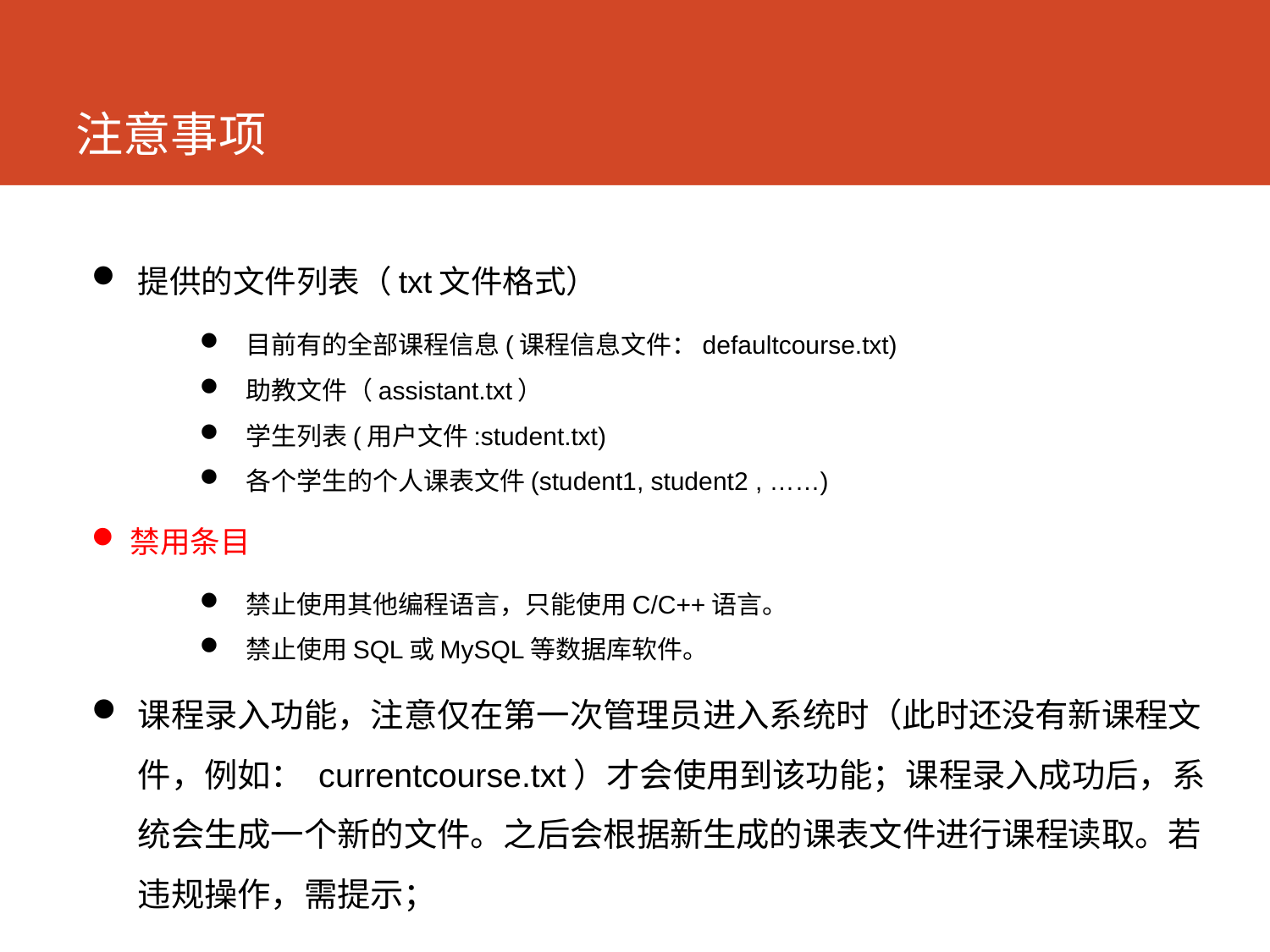

# 注意事项
提供的文件列表（txt文件格式）
目前有的全部课程信息(课程信息文件：defaultcourse.txt)
助教文件（assistant.txt）
学生列表(用户文件:student.txt)
各个学生的个人课表文件(student1, student2 , ……)
禁用条目
禁止使用其他编程语言，只能使用C/C++语言。
禁止使用SQL或MySQL等数据库软件。
课程录入功能，注意仅在第一次管理员进入系统时（此时还没有新课程文件，例如： currentcourse.txt）才会使用到该功能；课程录入成功后，系统会生成一个新的文件。之后会根据新生成的课表文件进行课程读取。若违规操作，需提示；